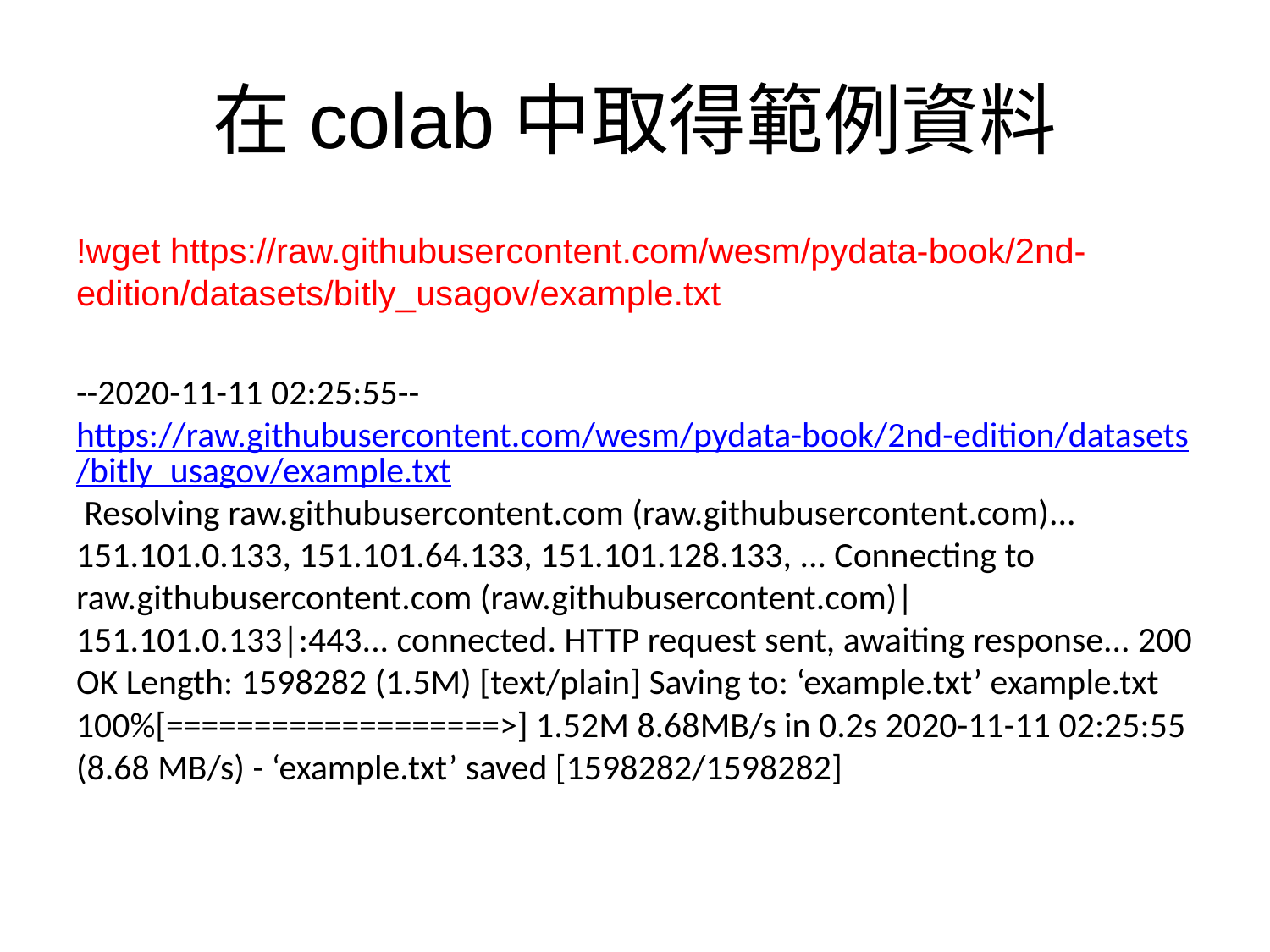

# 在colab中取得範例資料
!wget https://raw.githubusercontent.com/wesm/pydata-book/2nd-edition/datasets/bitly_usagov/example.txt

--2020-11-11 02:25:55-- https://raw.githubusercontent.com/wesm/pydata-book/2nd-edition/datasets/bitly_usagov/example.txt Resolving raw.githubusercontent.com (raw.githubusercontent.com)... 151.101.0.133, 151.101.64.133, 151.101.128.133, ... Connecting to raw.githubusercontent.com (raw.githubusercontent.com)|151.101.0.133|:443... connected. HTTP request sent, awaiting response... 200 OK Length: 1598282 (1.5M) [text/plain] Saving to: ‘example.txt’ example.txt 100%[===================>] 1.52M 8.68MB/s in 0.2s 2020-11-11 02:25:55 (8.68 MB/s) - ‘example.txt’ saved [1598282/1598282]